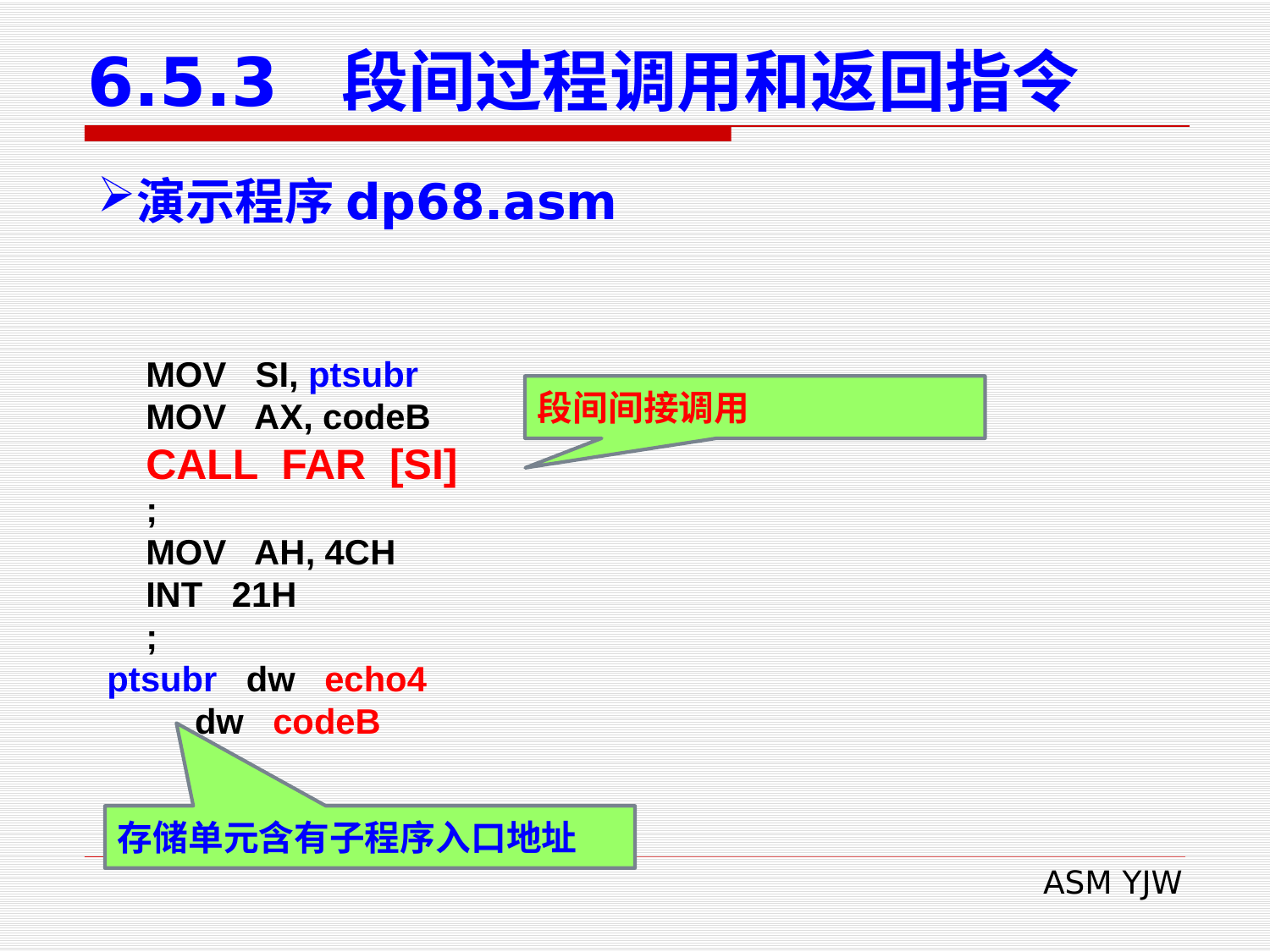

# 6.5.3  段间过程调用和返回指令
演示程序dp68.asm
    MOV   SI, ptsubr
    MOV   AX, codeB
    CALL  FAR  [SI]
    ;
    MOV   AH, 4CH
    INT   21H
    ;
ptsubr   dw   echo4
         dw   codeB
段间间接调用
存储单元含有子程序入口地址